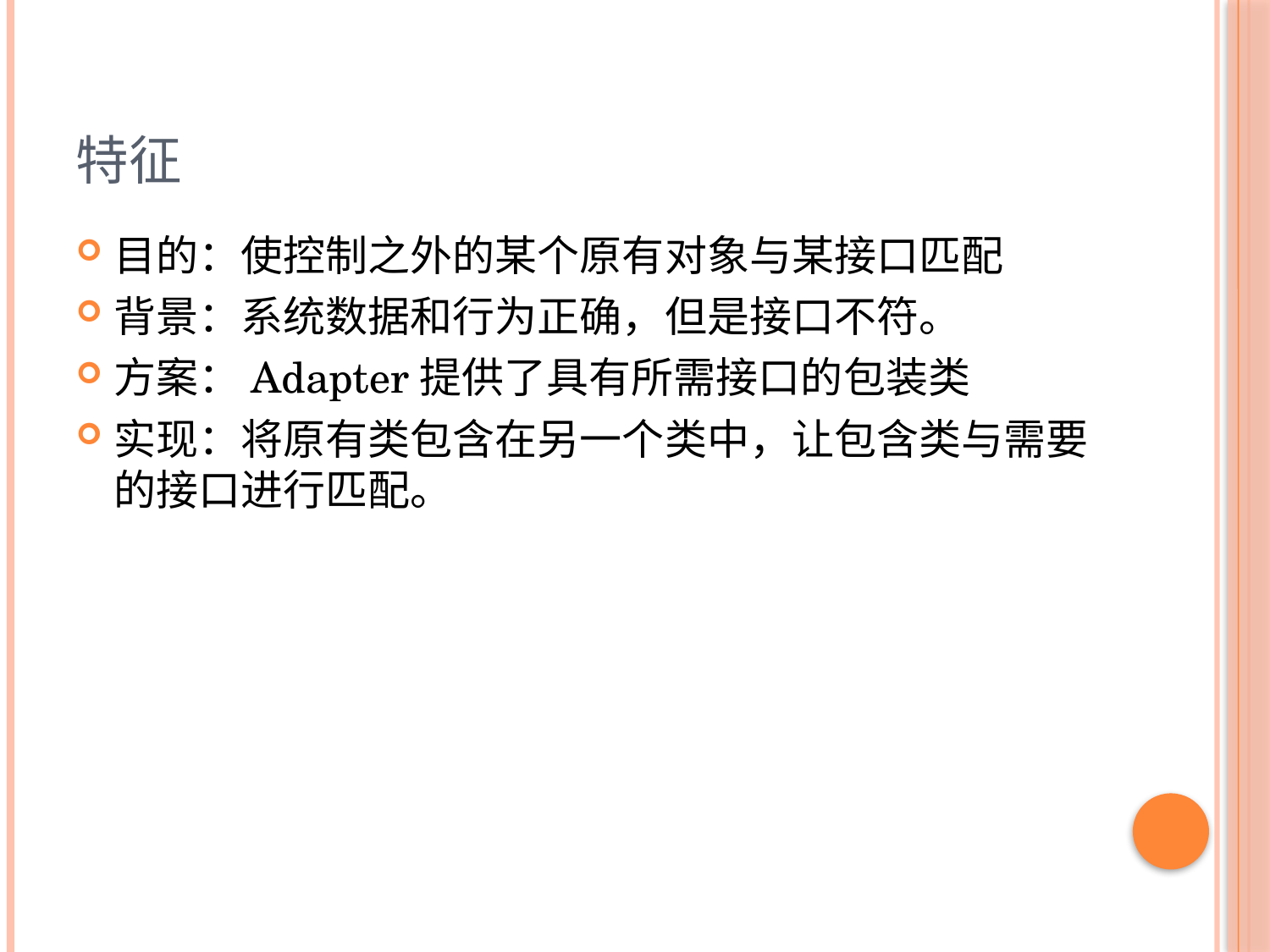

# 特征
目的：使控制之外的某个原有对象与某接口匹配
背景：系统数据和行为正确，但是接口不符。
方案：Adapter提供了具有所需接口的包装类
实现：将原有类包含在另一个类中，让包含类与需要的接口进行匹配。